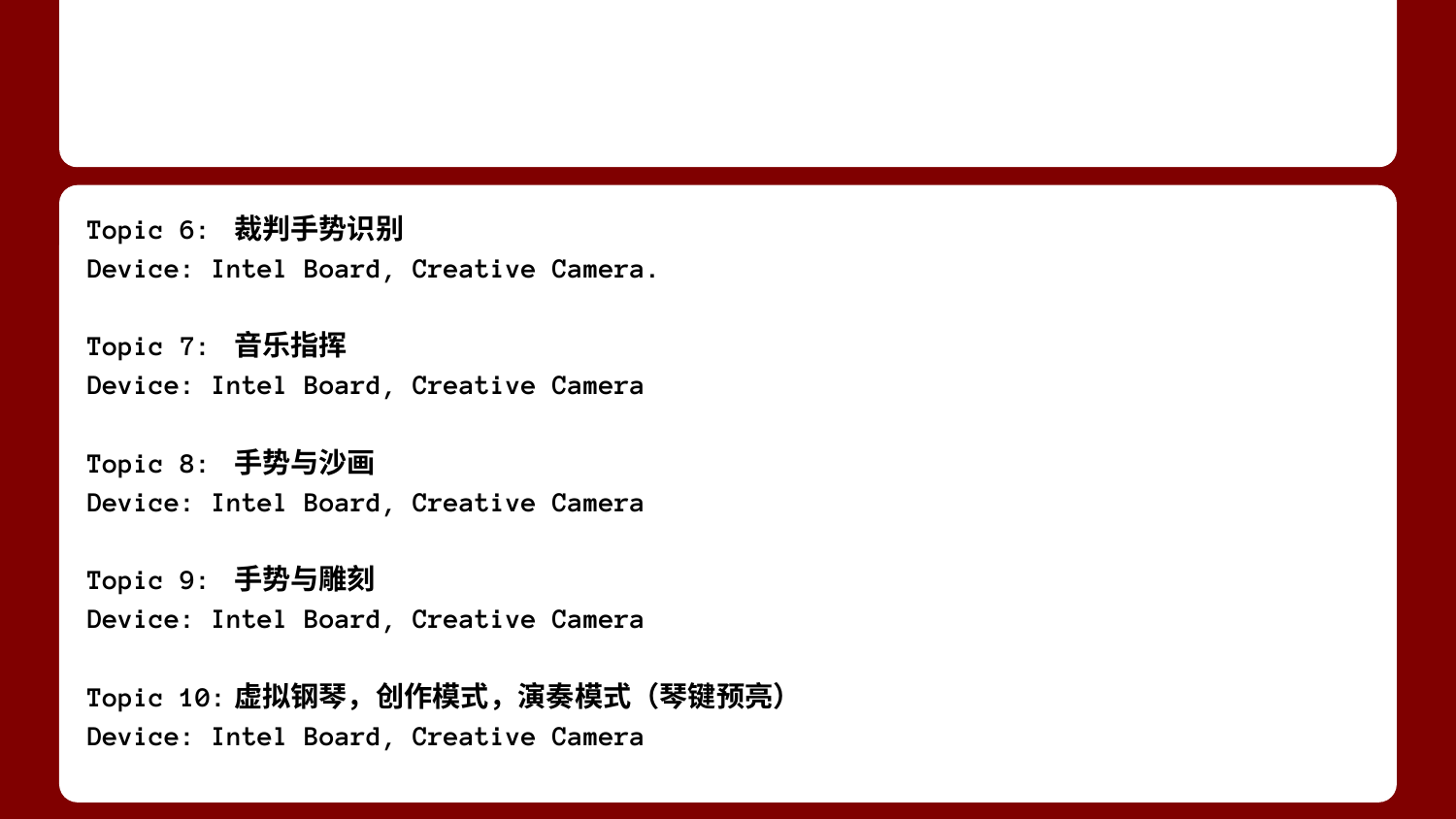

Topic 6: 裁判手势识别
Device: Intel Board, Creative Camera.

Topic 7: 音乐指挥
Device: Intel Board, Creative Camera

Topic 8: 手势与沙画
Device: Intel Board, Creative Camera

Topic 9: 手势与雕刻
Device: Intel Board, Creative Camera

Topic 10:虚拟钢琴，创作模式，演奏模式（琴键预亮）
Device: Intel Board, Creative Camera